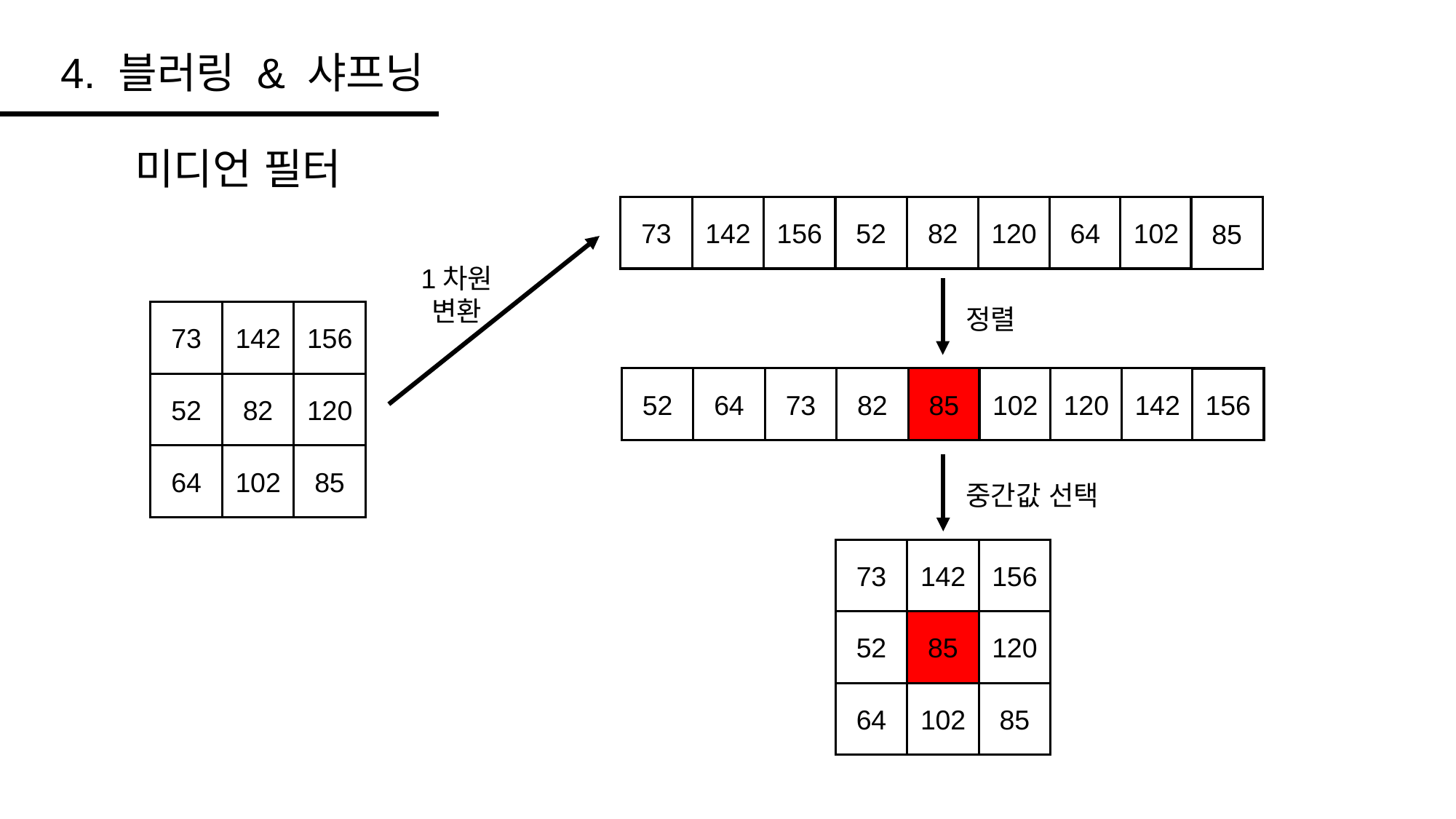

4. 블러링 & 샤프닝
미디언 필터
73
142
156
52
82
120
64
102
85
1차원 변환
정렬
73
142
156
52
82
120
64
102
85
52
64
73
82
85
102
120
142
156
중간값 선택
73
142
156
52
85
120
64
102
85